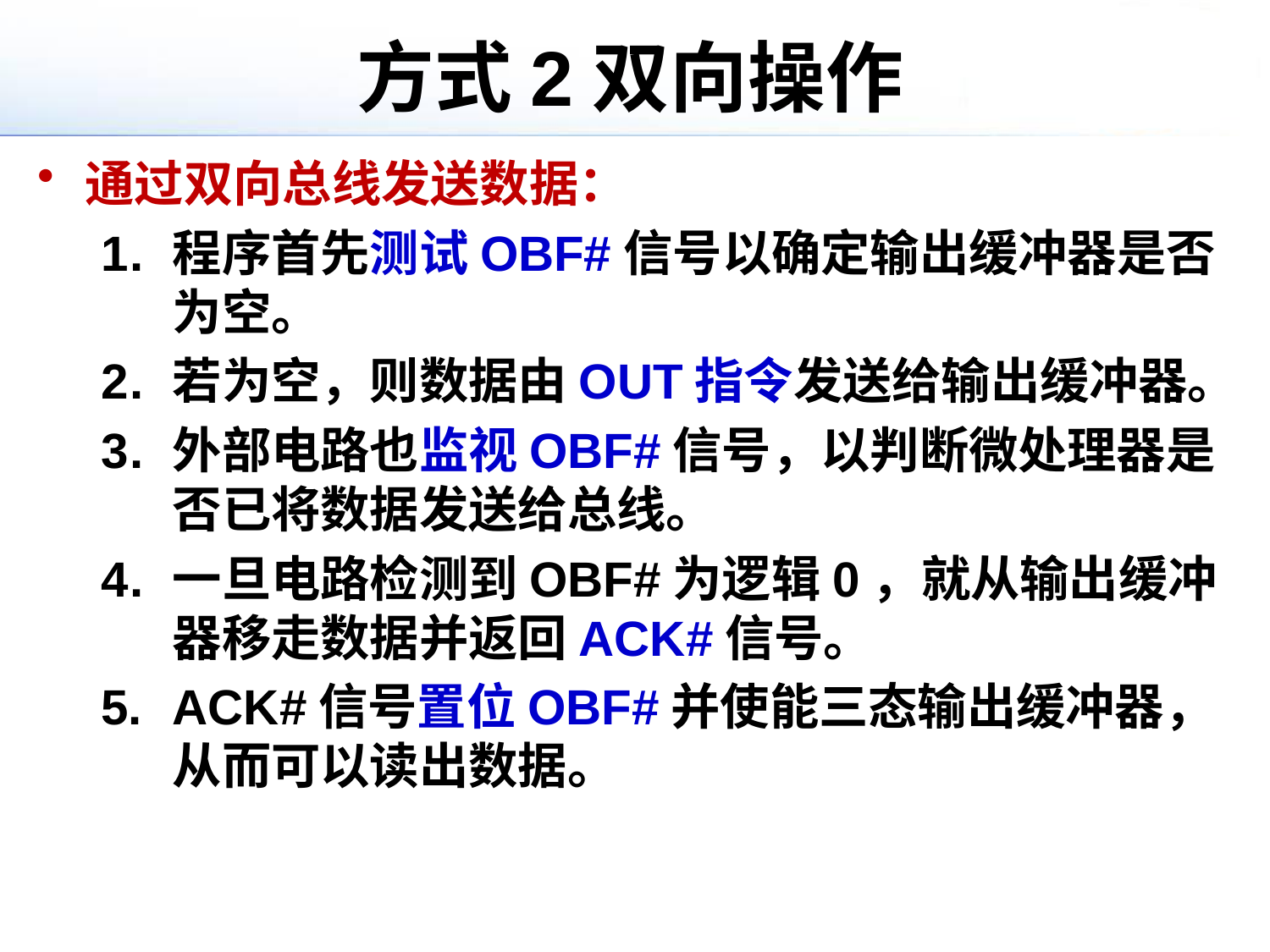

# 方式2双向操作
通过双向总线发送数据：
程序首先测试OBF#信号以确定输出缓冲器是否为空。
若为空，则数据由OUT指令发送给输出缓冲器。
外部电路也监视OBF#信号，以判断微处理器是否已将数据发送给总线。
一旦电路检测到OBF#为逻辑0，就从输出缓冲器移走数据并返回ACK#信号。
ACK#信号置位OBF#并使能三态输出缓冲器，从而可以读出数据。